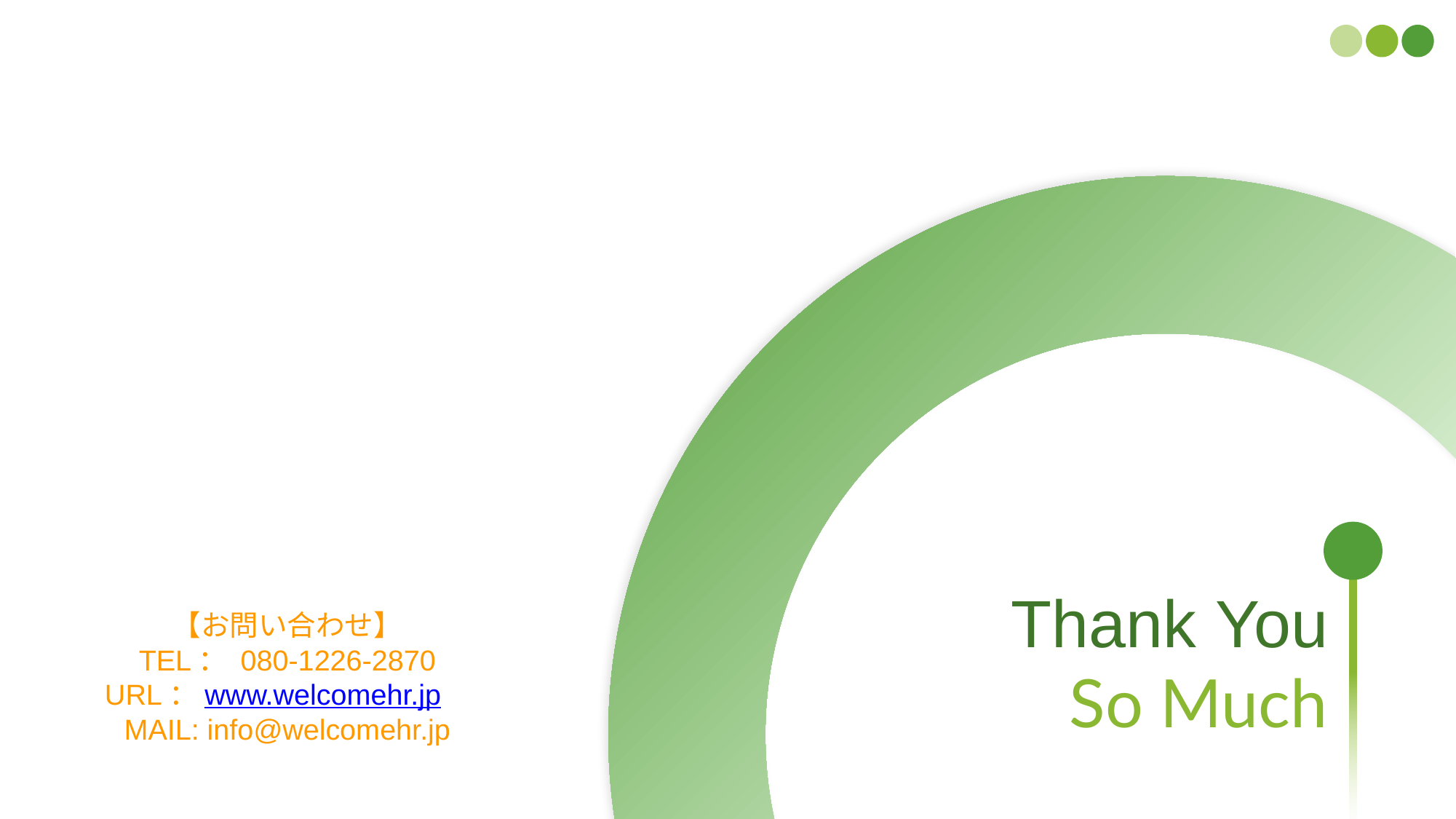

Thank You
So Much
【お問い合わせ】
TEL： 080-1226-2870
　　URL：www.welcomehr.jp　　　MAIL: info@welcomehr.jp